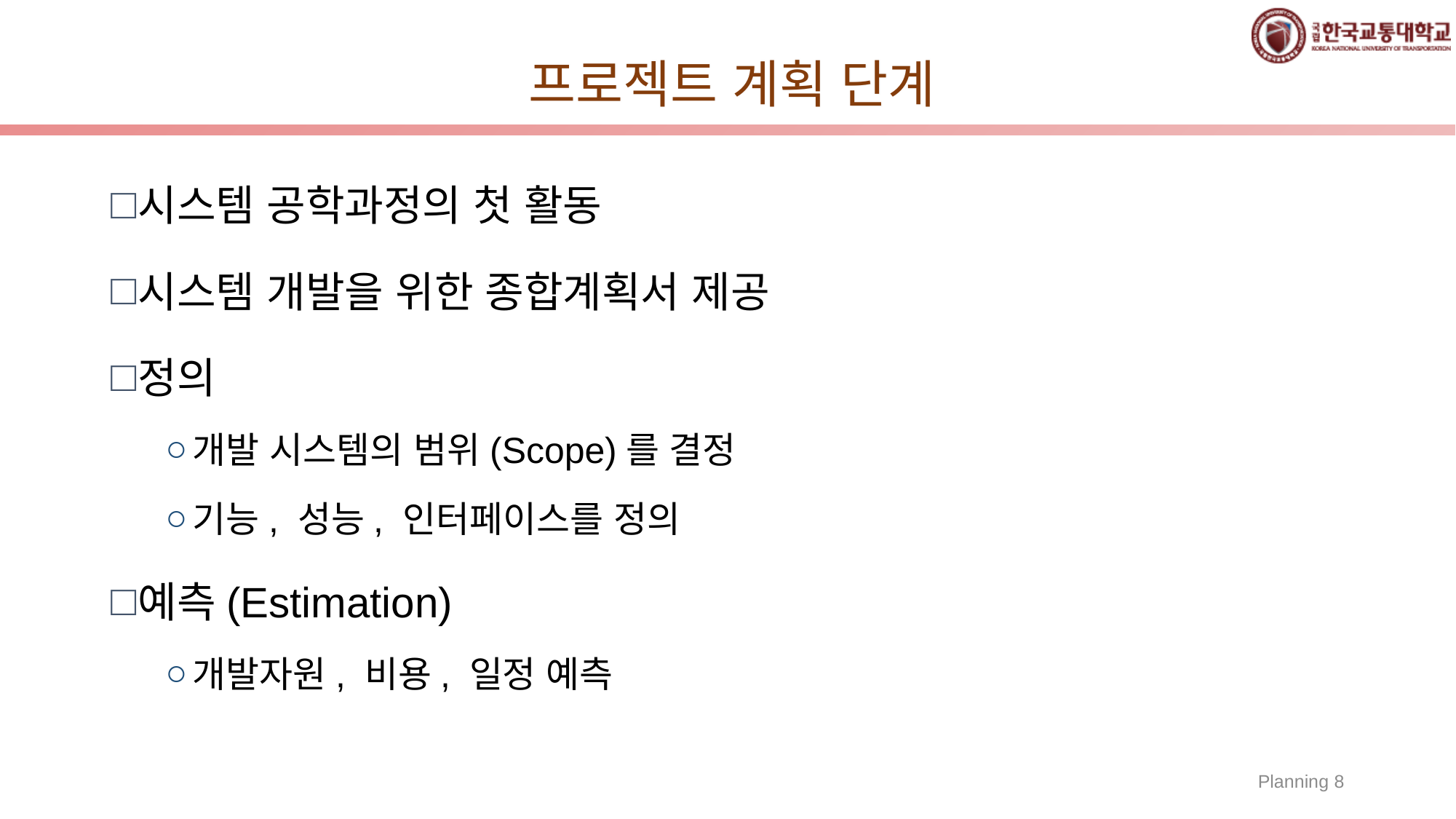

# 프로젝트 계획 단계
시스템 공학과정의 첫 활동
시스템 개발을 위한 종합계획서 제공
정의
개발 시스템의 범위(Scope)를 결정
기능, 성능, 인터페이스를 정의
예측(Estimation)
개발자원, 비용, 일정 예측
Planning 8